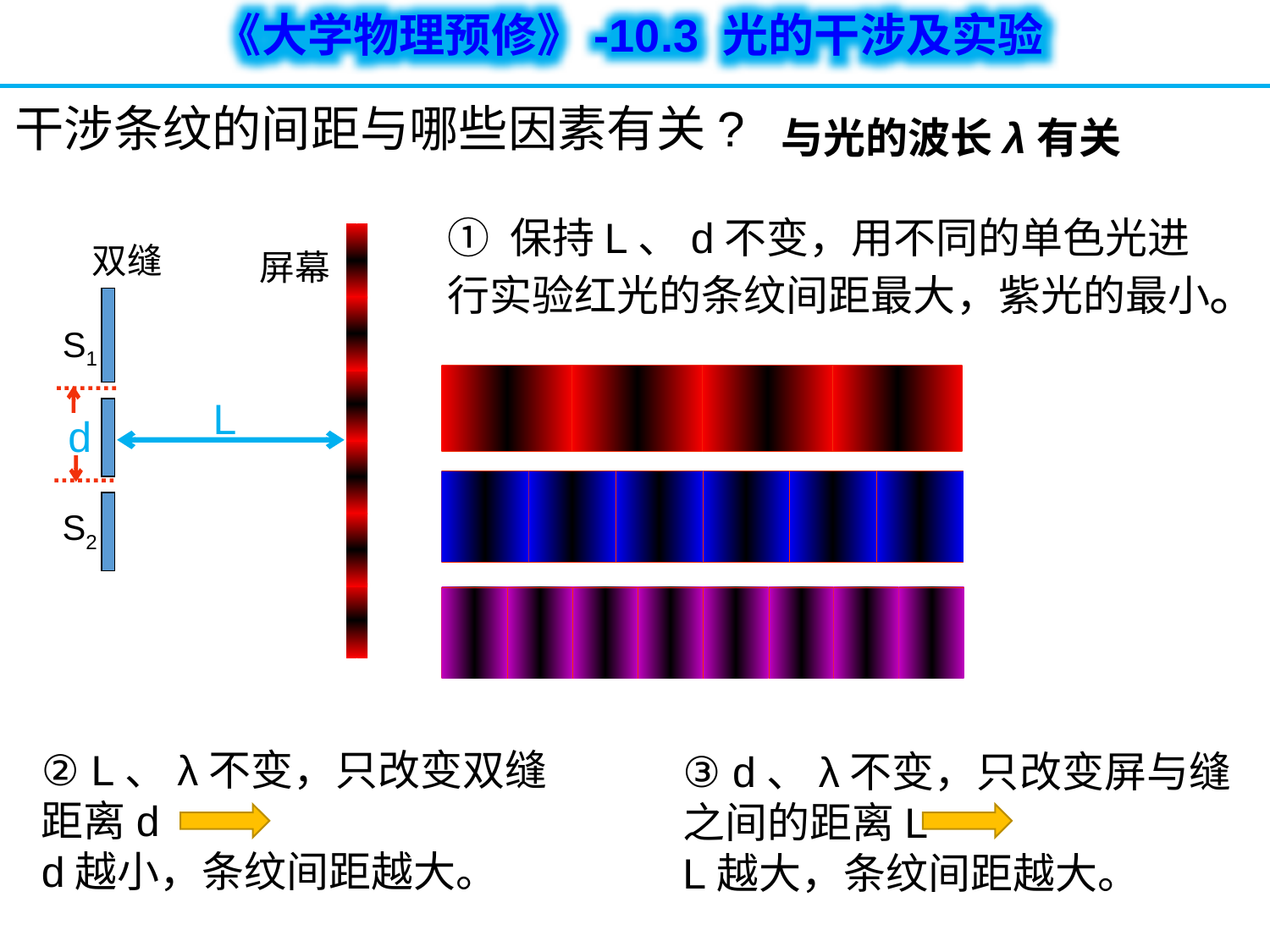

干涉条纹的间距与哪些因素有关?
与光的波长λ有关
① 保持L、d不变，用不同的单色光进行实验红光的条纹间距最大，紫光的最小。

双缝
屏幕
S1
S2

d
L

② L、λ不变，只改变双缝距离d
d越小，条纹间距越大。
③ d、λ不变，只改变屏与缝之间的距离L
L越大，条纹间距越大。